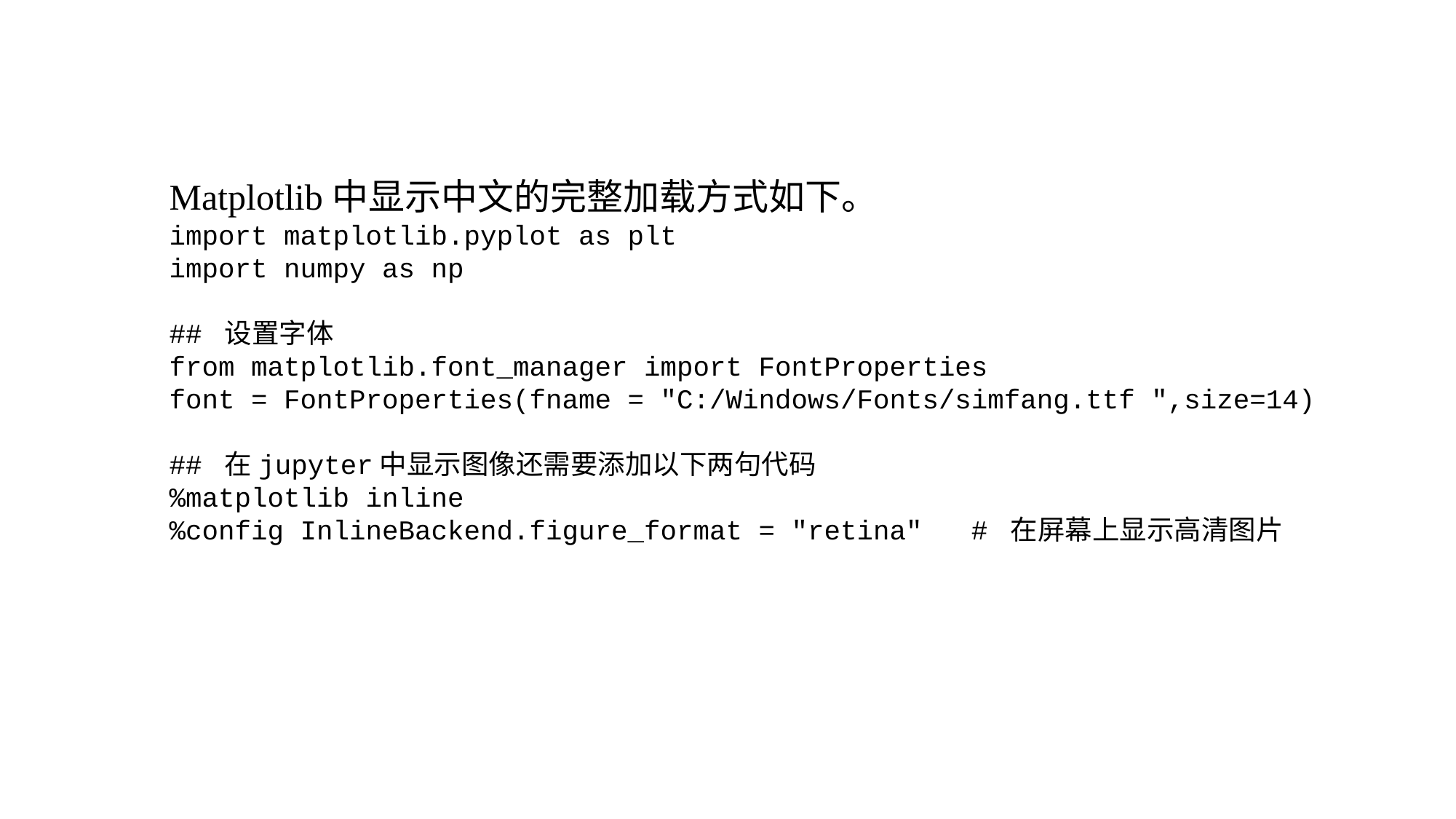

Matplotlib中显示中文的完整加载方式如下。
import matplotlib.pyplot as plt
import numpy as np

## 设置字体
from matplotlib.font_manager import FontProperties
font = FontProperties(fname = "C:/Windows/Fonts/simfang.ttf ",size=14)

## 在jupyter中显示图像还需要添加以下两句代码
%matplotlib inline
%config InlineBackend.figure_format = "retina"   # 在屏幕上显示高清图片